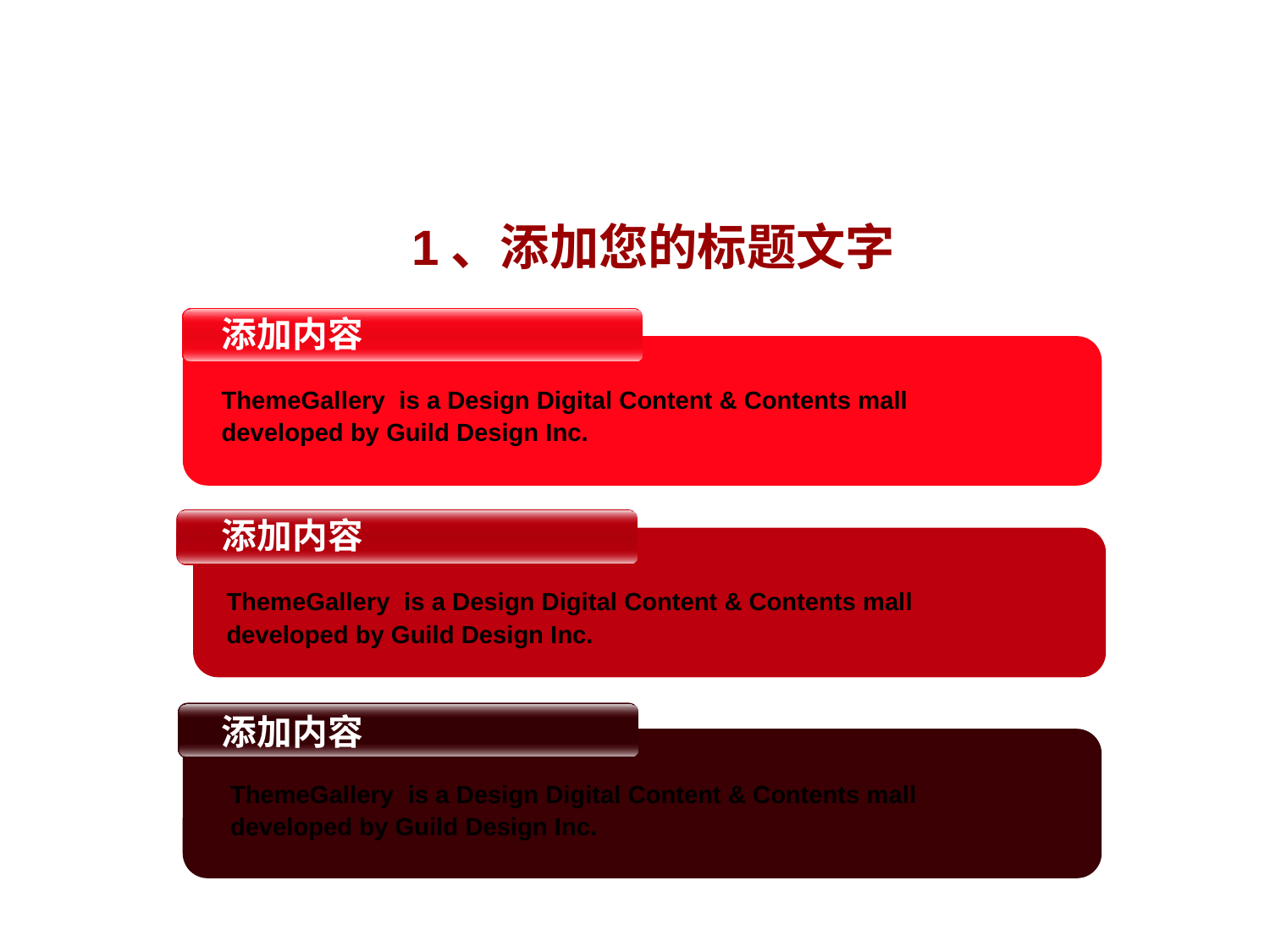

1、添加您的标题文字
添加内容

ThemeGallery  is a Design Digital Content & Contents mall developed by Guild Design Inc.
添加内容

ThemeGallery  is a Design Digital Content & Contents mall developed by Guild Design Inc.

添加内容

ThemeGallery  is a Design Digital Content & Contents mall developed by Guild Design Inc.